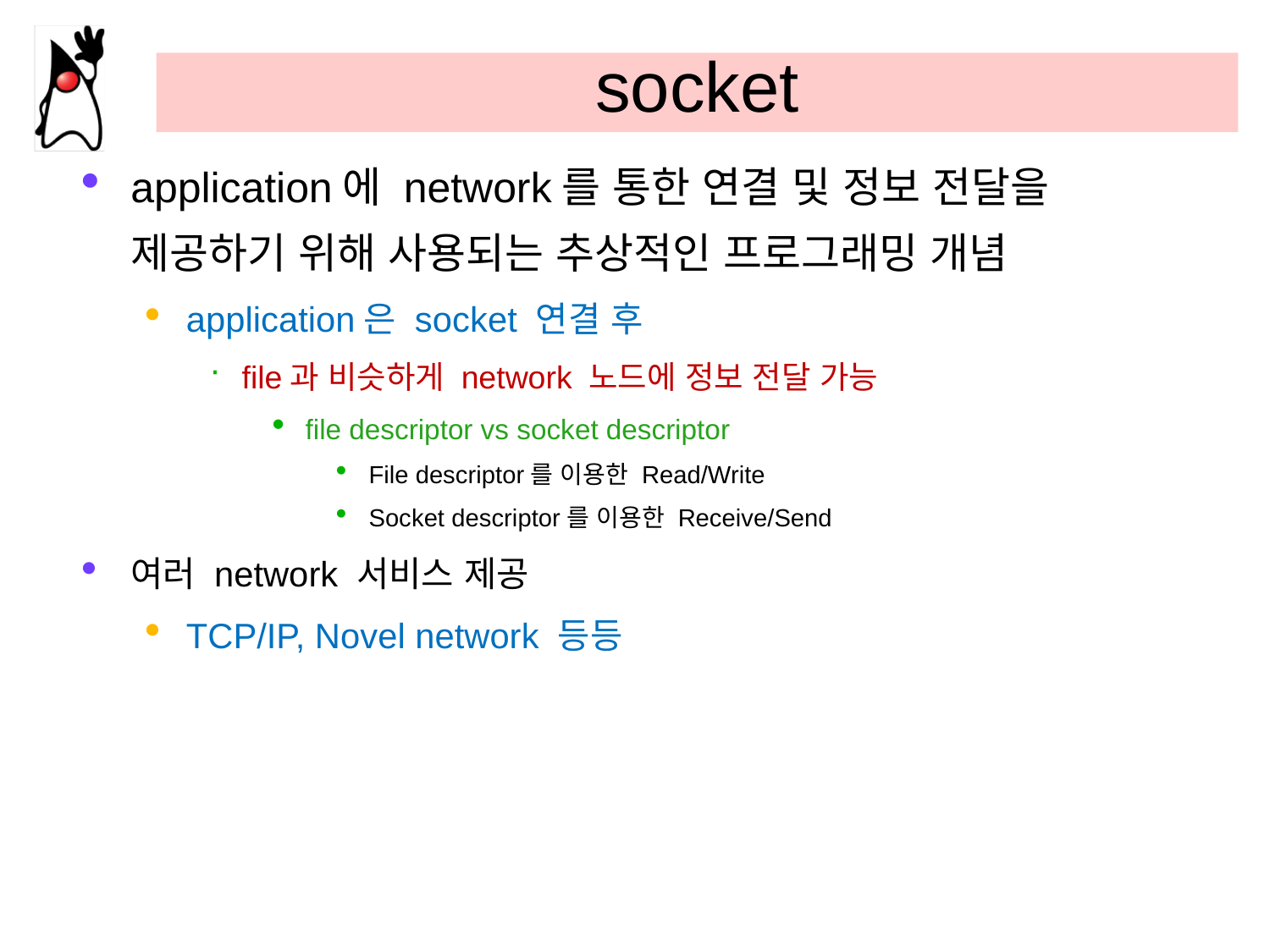

# socket
application에 network를 통한 연결 및 정보 전달을 제공하기 위해 사용되는 추상적인 프로그래밍 개념
application은 socket 연결 후
file과 비슷하게 network 노드에 정보 전달 가능
file descriptor vs socket descriptor
File descriptor를 이용한 Read/Write
Socket descriptor를 이용한 Receive/Send
여러 network 서비스 제공
TCP/IP, Novel network 등등